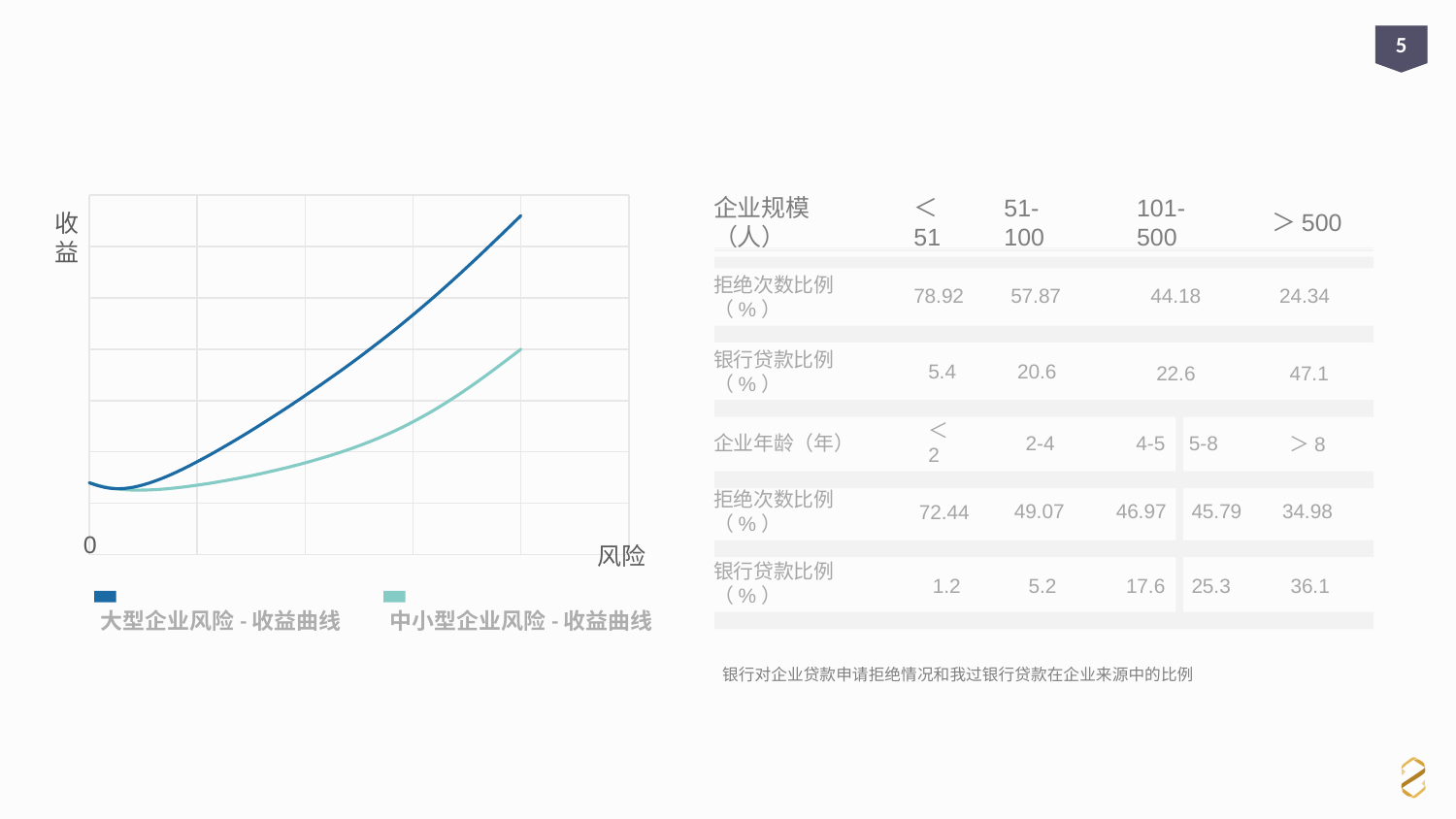

5

### Chart

| Category | 收益 | 列1 |
|---|---|---|
企业规模（人）
＜51
51-100
101-500
＞500

78.92
57.87
44.18
24.34
拒绝次数比例（%）

银行贷款比例（%）

5.4
20.6
22.6
47.1
企业年龄（年）

＜2
2-4
4-5
5-8
＞8
拒绝次数比例（%）

34.98
49.07
46.97
45.79
72.44

银行贷款比例（%）

17.6
25.3
36.1
1.2
5.2
收
益
0
风险

大型企业风险-收益曲线

中小型企业风险-收益曲线
银行对企业贷款申请拒绝情况和我过银行贷款在企业来源中的比例